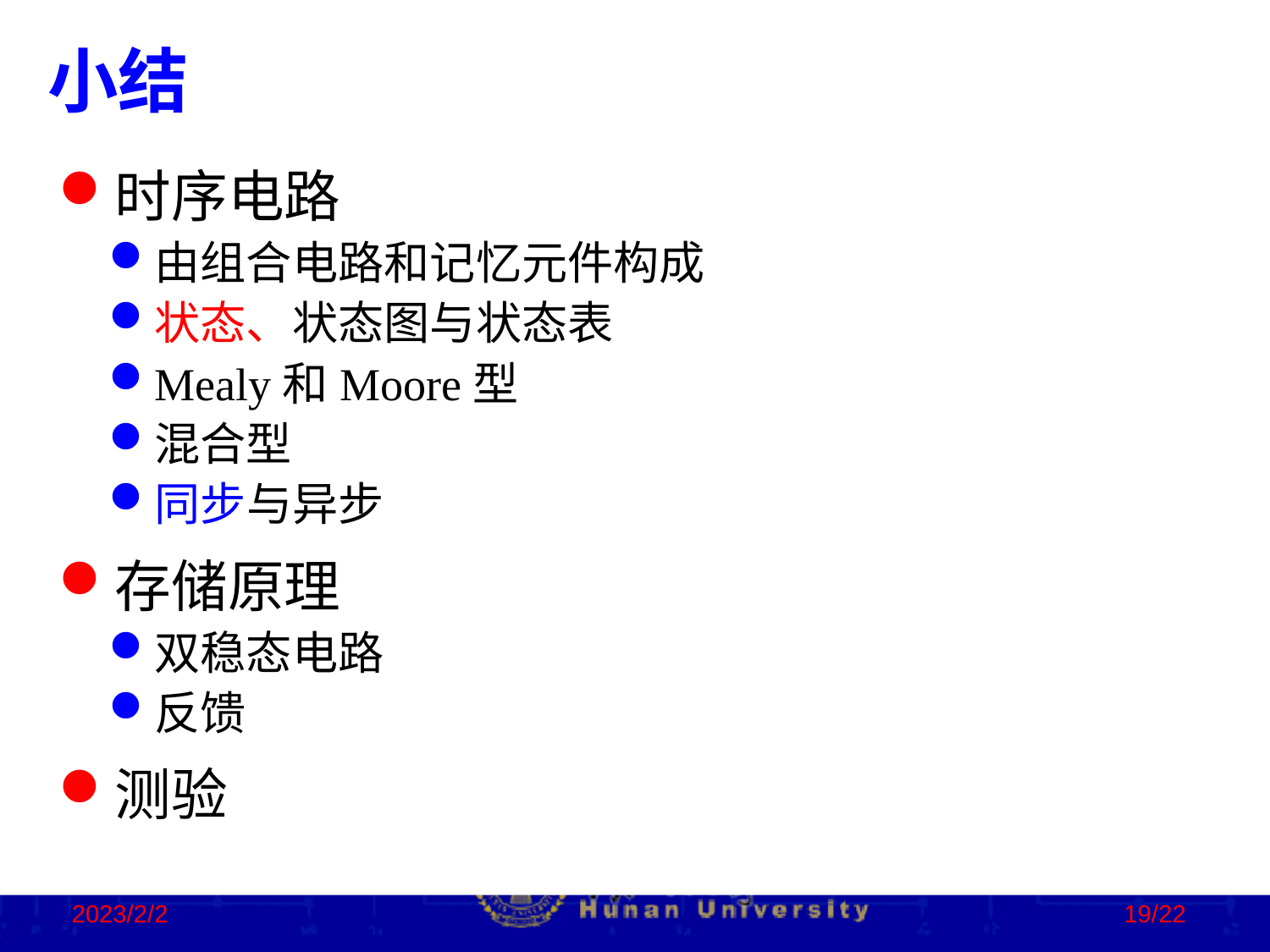

小结
时序电路
由组合电路和记忆元件构成
状态、状态图与状态表
Mealy和Moore型
混合型
同步与异步
存储原理
双稳态电路
反馈
测验
2023/2/2
19/22